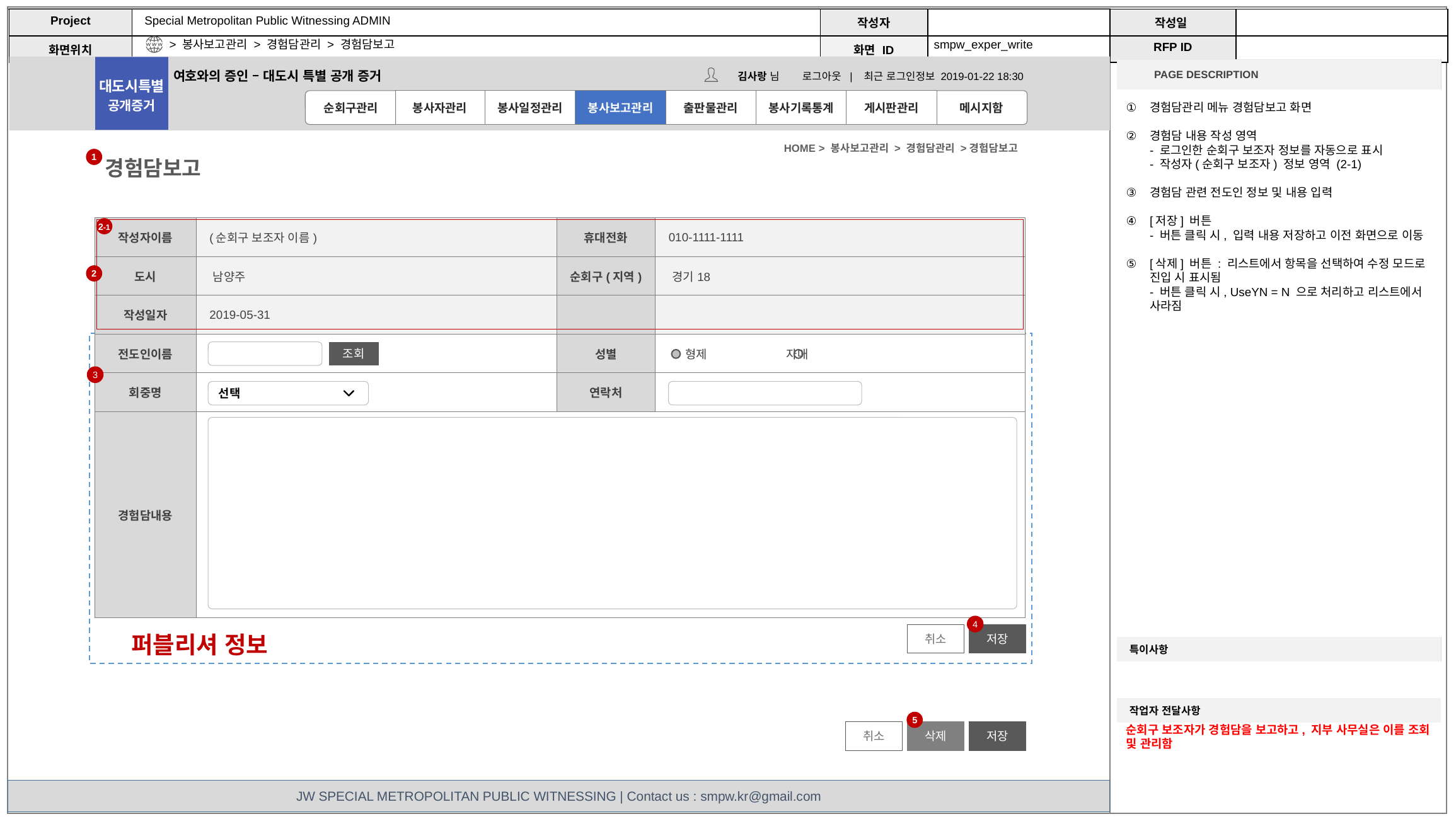

> 봉사보고관리 > 경험담관리 > 경험담보고
smpw_exper_write
경험담관리 메뉴 경험담보고 화면
경험담 내용 작성 영역
- 로그인한 순회구 보조자 정보를 자동으로 표시
- 작성자(순회구 보조자) 정보 영역 (2-1)
경험담 관련 전도인 정보 및 내용 입력

[저장] 버튼
- 버튼 클릭 시, 입력 내용 저장하고 이전 화면으로 이동
[삭제] 버튼 : 리스트에서 항목을 선택하여 수정 모드로 진입 시 표시됨
- 버튼 클릭 시, UseYN = N 으로 처리하고 리스트에서 사라짐

HOME > 봉사보고관리 > 경험담관리 >경험담보고
1
경험담보고
| 작성자이름 | (순회구 보조자 이름) | 휴대전화 | 010-1111-1111 |
| --- | --- | --- | --- |
| 도시 | 남양주 | 순회구(지역) | 경기18 |
| 작성일자 | 2019-05-31 |  |  |
| 전도인이름 |  | 성별 | 형제 자매 |
| 회중명 |  | 연락처 |  |
| 경험담내용 |  |  |  |
2-1

2
    퍼블리셔 정보

조회

3

선택

4
취소
저장
5
순회구 보조자가 경험담을 보고하고, 지부 사무실은 이를 조회 및 관리함
취소
삭제
저장
JW SPECIAL METROPOLITAN PUBLIC WITNESSING | Contact us : smpw.kr@gmail.com